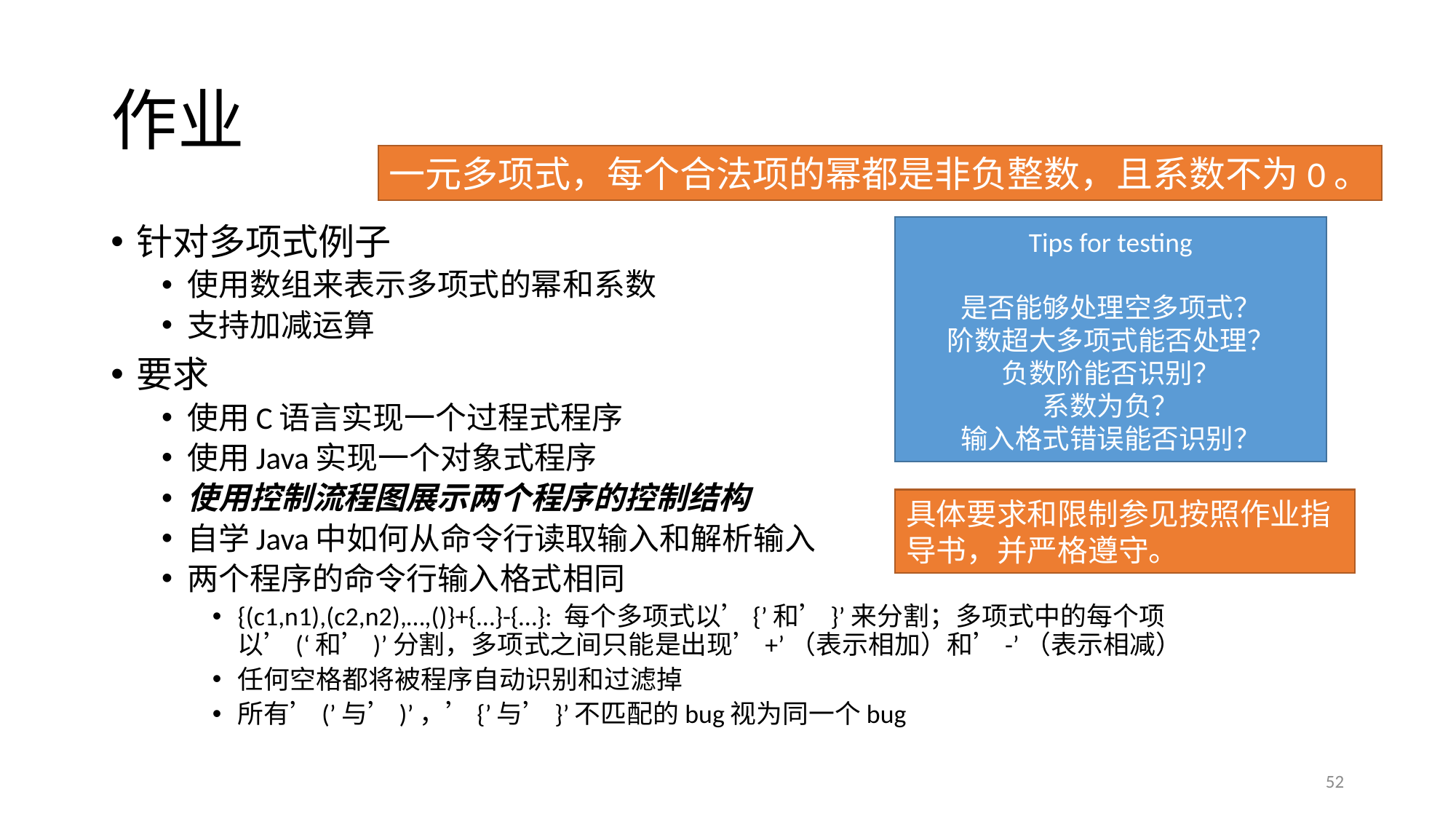

# 作业
一元多项式，每个合法项的幂都是非负整数，且系数不为0。
Tips for testing

是否能够处理空多项式？
阶数超大多项式能否处理？
负数阶能否识别？
系数为负？
输入格式错误能否识别？
针对多项式例子
使用数组来表示多项式的幂和系数
支持加减运算
要求
使用C语言实现一个过程式程序
使用Java实现一个对象式程序
使用控制流程图展示两个程序的控制结构
自学Java中如何从命令行读取输入和解析输入
两个程序的命令行输入格式相同
{(c1,n1),(c2,n2),…,()}+{…}-{…}: 每个多项式以’{’和’}’来分割；多项式中的每个项以’(‘和’)’分割，多项式之间只能是出现’+’（表示相加）和’-’（表示相减）
任何空格都将被程序自动识别和过滤掉
所有’(’与’)’，’{’与’}’不匹配的bug视为同一个bug
具体要求和限制参见按照作业指导书，并严格遵守。
52